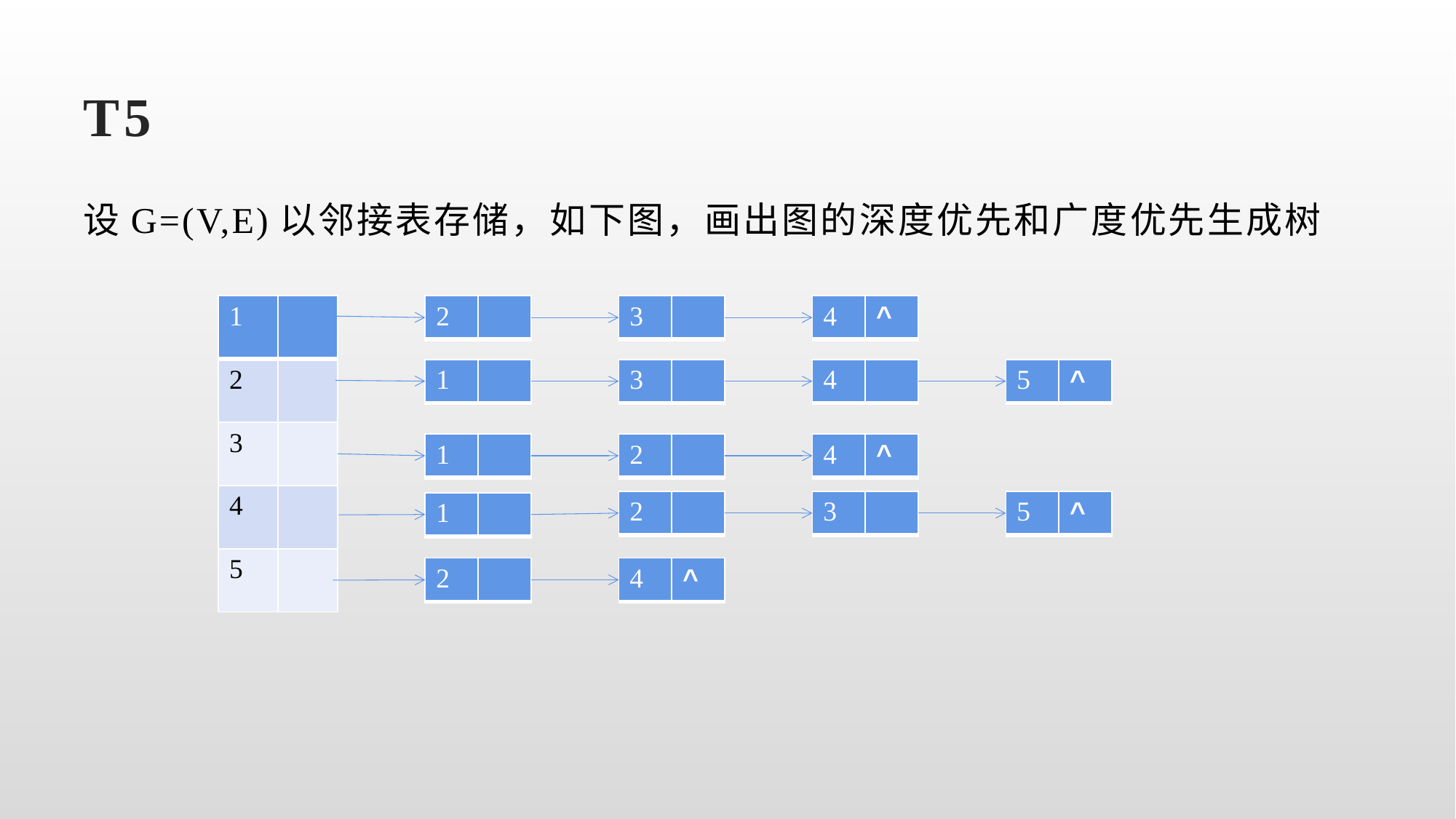

# T5
设G=(V,E)以邻接表存储，如下图，画出图的深度优先和广度优先生成树
| 1 |  |
| --- | --- |
| 2 |  |
| 3 |  |
| 4 |  |
| 5 |  |
| 2 |  |
| --- | --- |
| 3 |  |
| --- | --- |
| 4 | ^ |
| --- | --- |
| 1 |  |
| --- | --- |
| 3 |  |
| --- | --- |
| 4 |  |
| --- | --- |
| 5 | ^ |
| --- | --- |
| 1 |  |
| --- | --- |
| 2 |  |
| --- | --- |
| 4 | ^ |
| --- | --- |
| 2 |  |
| --- | --- |
| 3 |  |
| --- | --- |
| 5 | ^ |
| --- | --- |
| 1 |  |
| --- | --- |
| 2 |  |
| --- | --- |
| 4 | ^ |
| --- | --- |